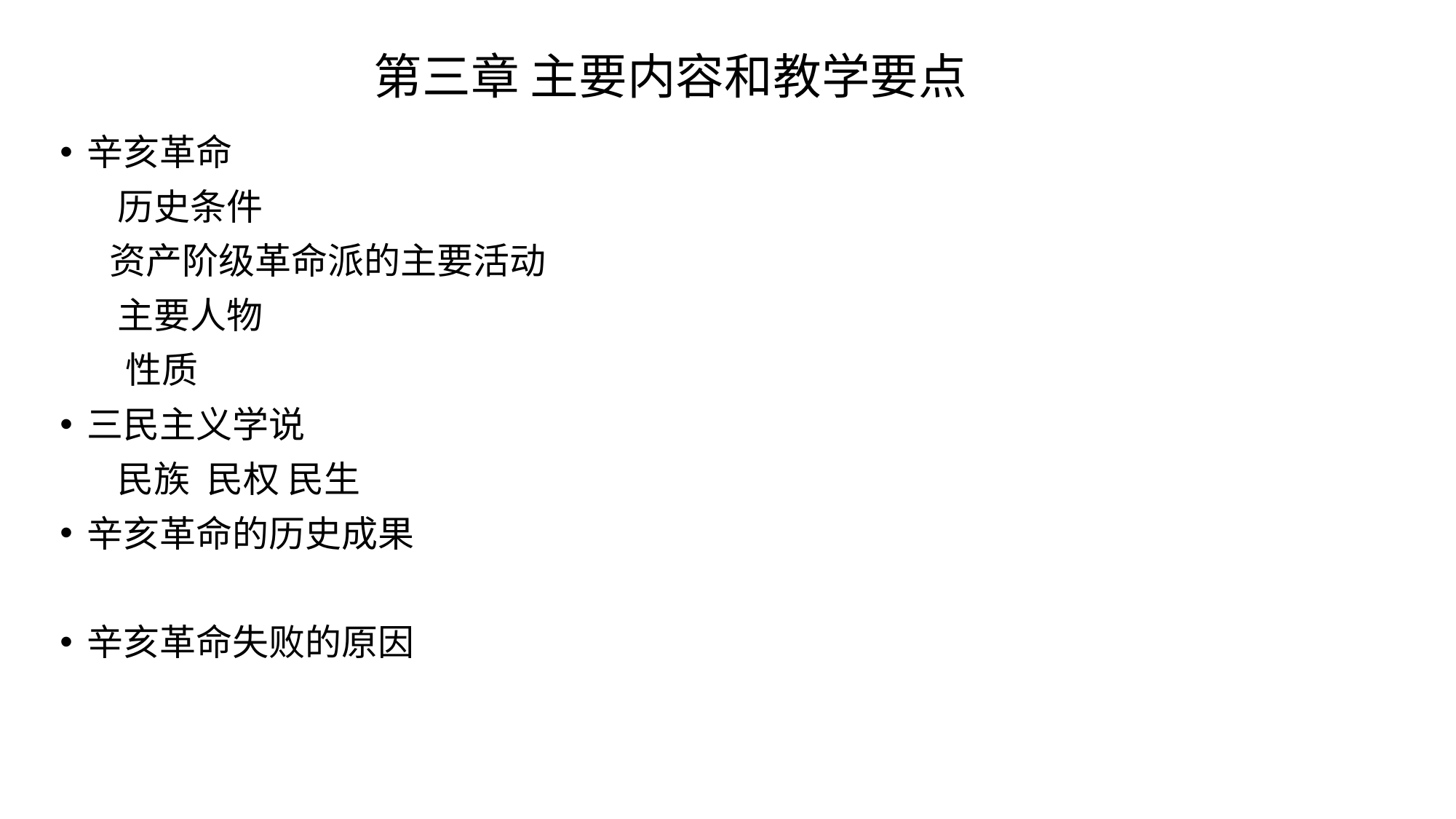

# 第三章 主要内容和教学要点
辛亥革命
      历史条件
     资产阶级革命派的主要活动
      主要人物
       性质
三民主义学说
      民族  民权 民生
辛亥革命的历史成果

辛亥革命失败的原因